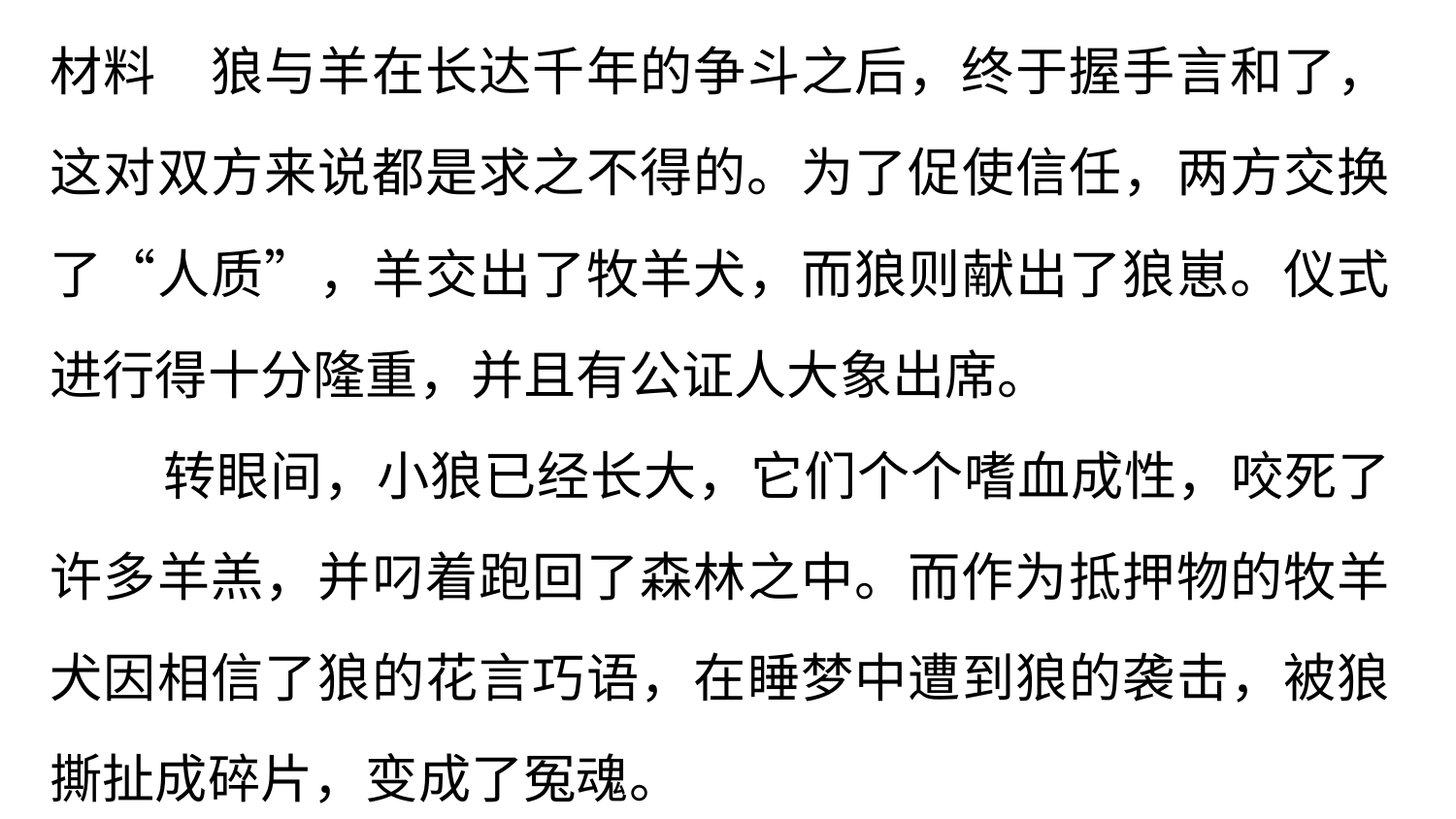

材料　狼与羊在长达千年的争斗之后，终于握手言和了，这对双方来说都是求之不得的。为了促使信任，两方交换了“人质”，羊交出了牧羊犬，而狼则献出了狼崽。仪式进行得十分隆重，并且有公证人大象出席。
        转眼间，小狼已经长大，它们个个嗜血成性，咬死了许多羊羔，并叼着跑回了森林之中。而作为抵押物的牧羊犬因相信了狼的花言巧语，在睡梦中遭到狼的袭击，被狼撕扯成碎片，变成了冤魂。